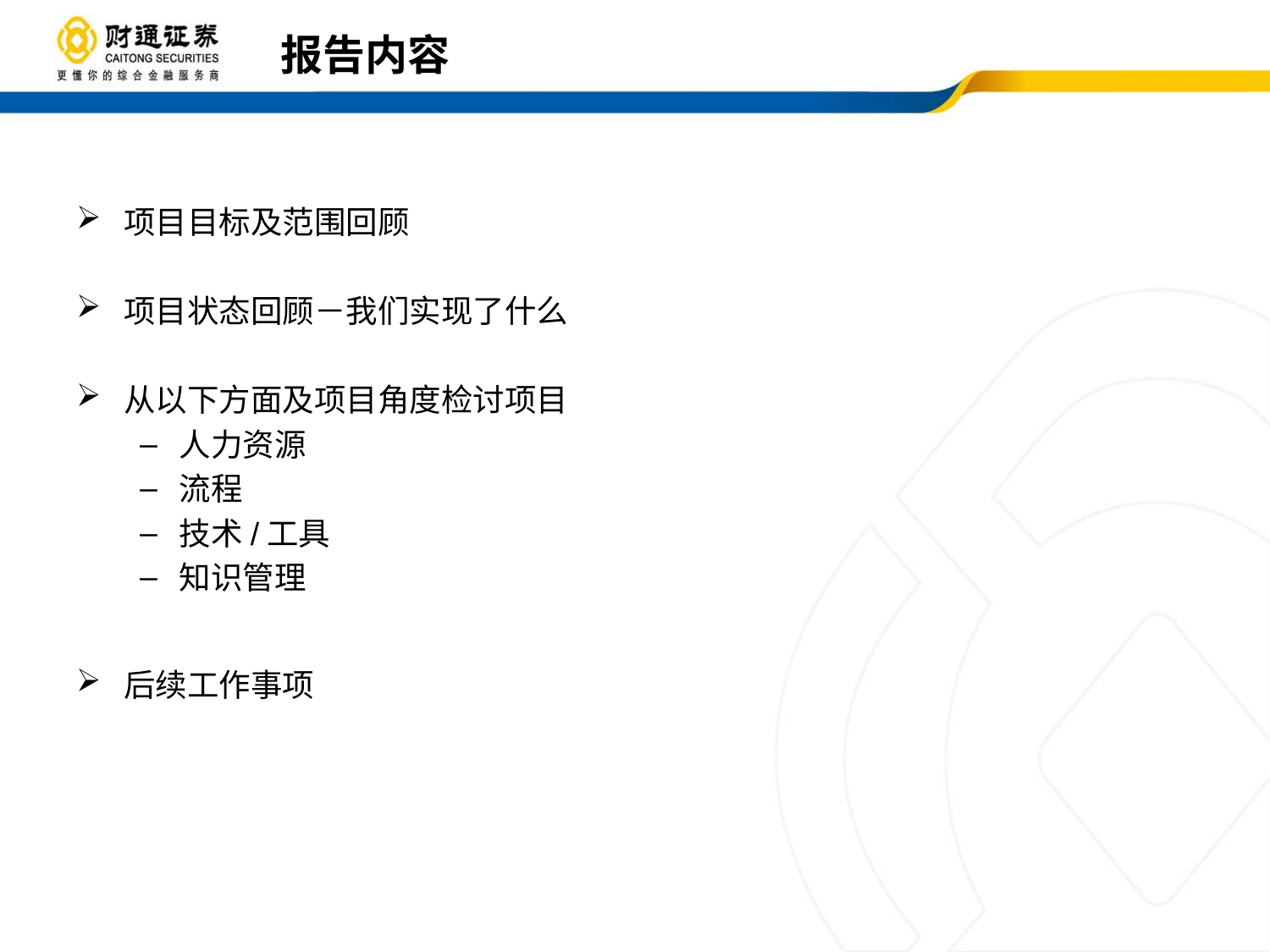

报告内容
项目目标及范围回顾

项目状态回顾－我们实现了什么

从以下方面及项目角度检讨项目
人力资源
流程
技术/工具
知识管理

后续工作事项